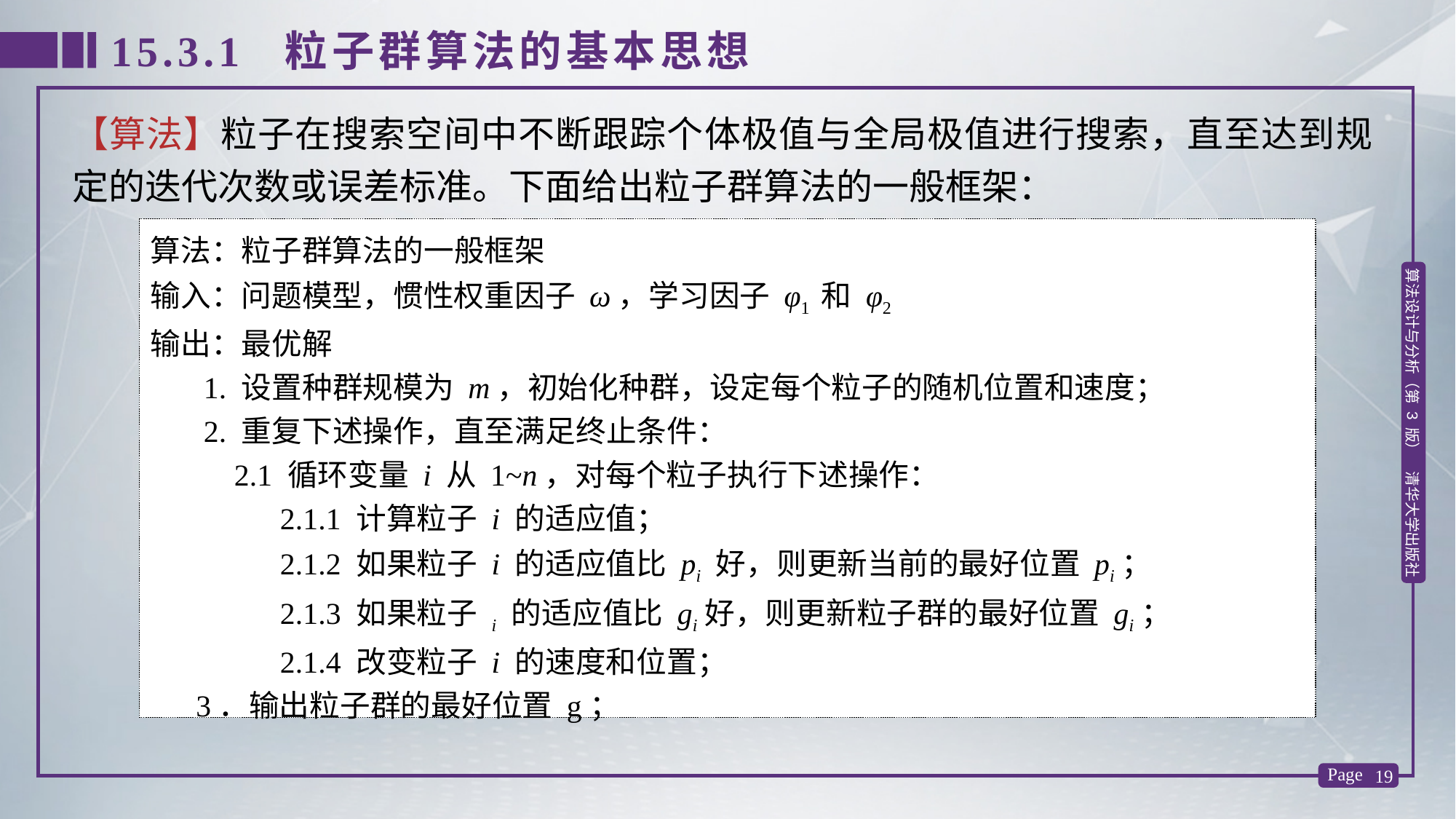

15.3.1  粒子群算法的基本思想
【算法】粒子在搜索空间中不断跟踪个体极值与全局极值进行搜索，直至达到规定的迭代次数或误差标准。下面给出粒子群算法的一般框架：
算法：粒子群算法的一般框架
输入：问题模型，惯性权重因子 ω，学习因子 φ1 和 φ2
输出：最优解
       1. 设置种群规模为 m，初始化种群，设定每个粒子的随机位置和速度；
       2. 重复下述操作，直至满足终止条件：
           2.1 循环变量 i 从 1~n，对每个粒子执行下述操作：
                 2.1.1 计算粒子 i 的适应值；
                 2.1.2 如果粒子 i 的适应值比 pi 好，则更新当前的最好位置 pi；
                 2.1.3 如果粒子 i 的适应值比 gi好，则更新粒子群的最好位置 gi；
                 2.1.4 改变粒子 i 的速度和位置；
      3．输出粒子群的最好位置 g；